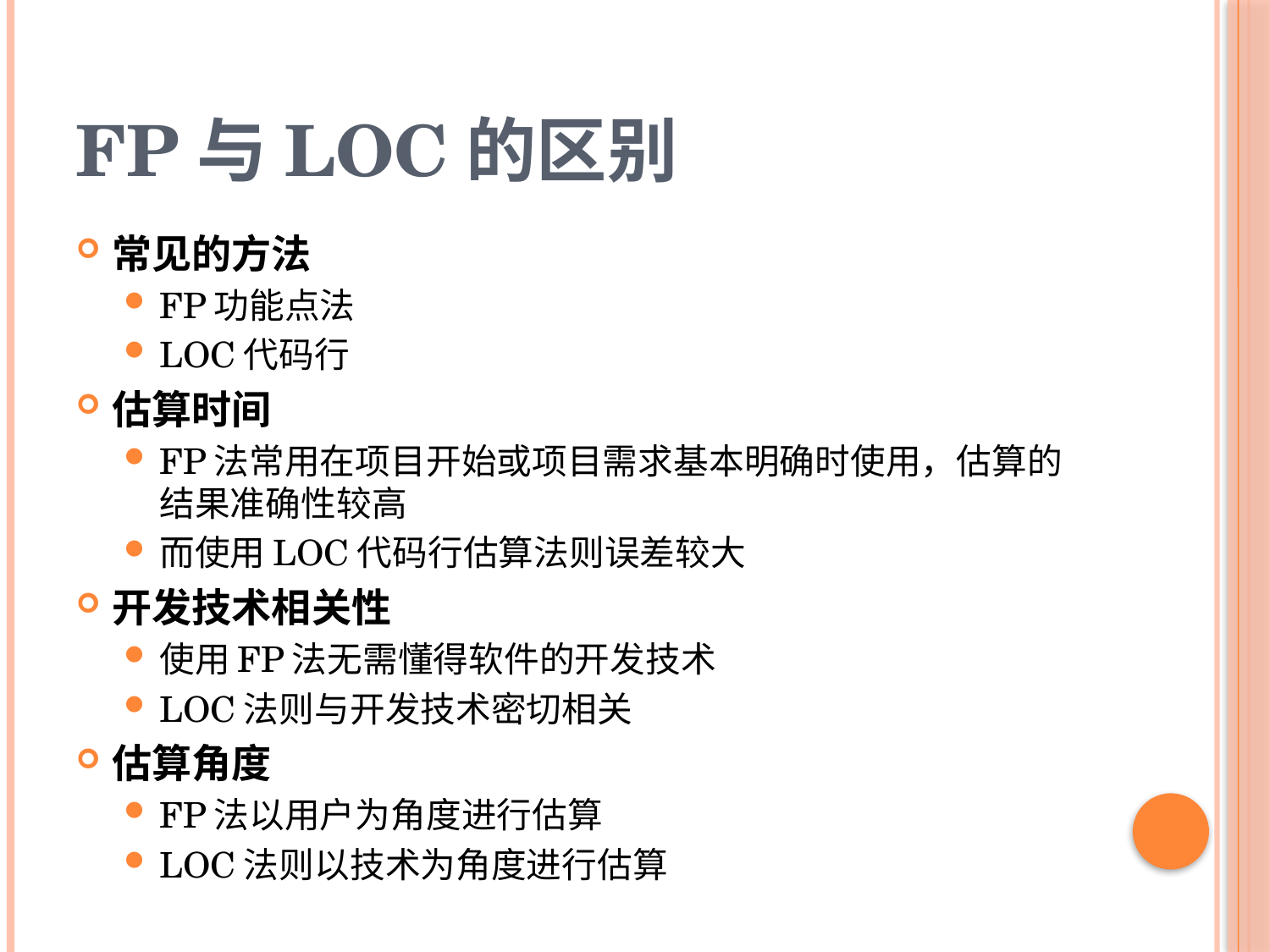

# FP与LOC的区别
常见的方法
FP功能点法
LOC代码行
估算时间
FP法常用在项目开始或项目需求基本明确时使用，估算的结果准确性较高
而使用LOC代码行估算法则误差较大
开发技术相关性
使用FP法无需懂得软件的开发技术
LOC法则与开发技术密切相关
估算角度
FP法以用户为角度进行估算
LOC法则以技术为角度进行估算